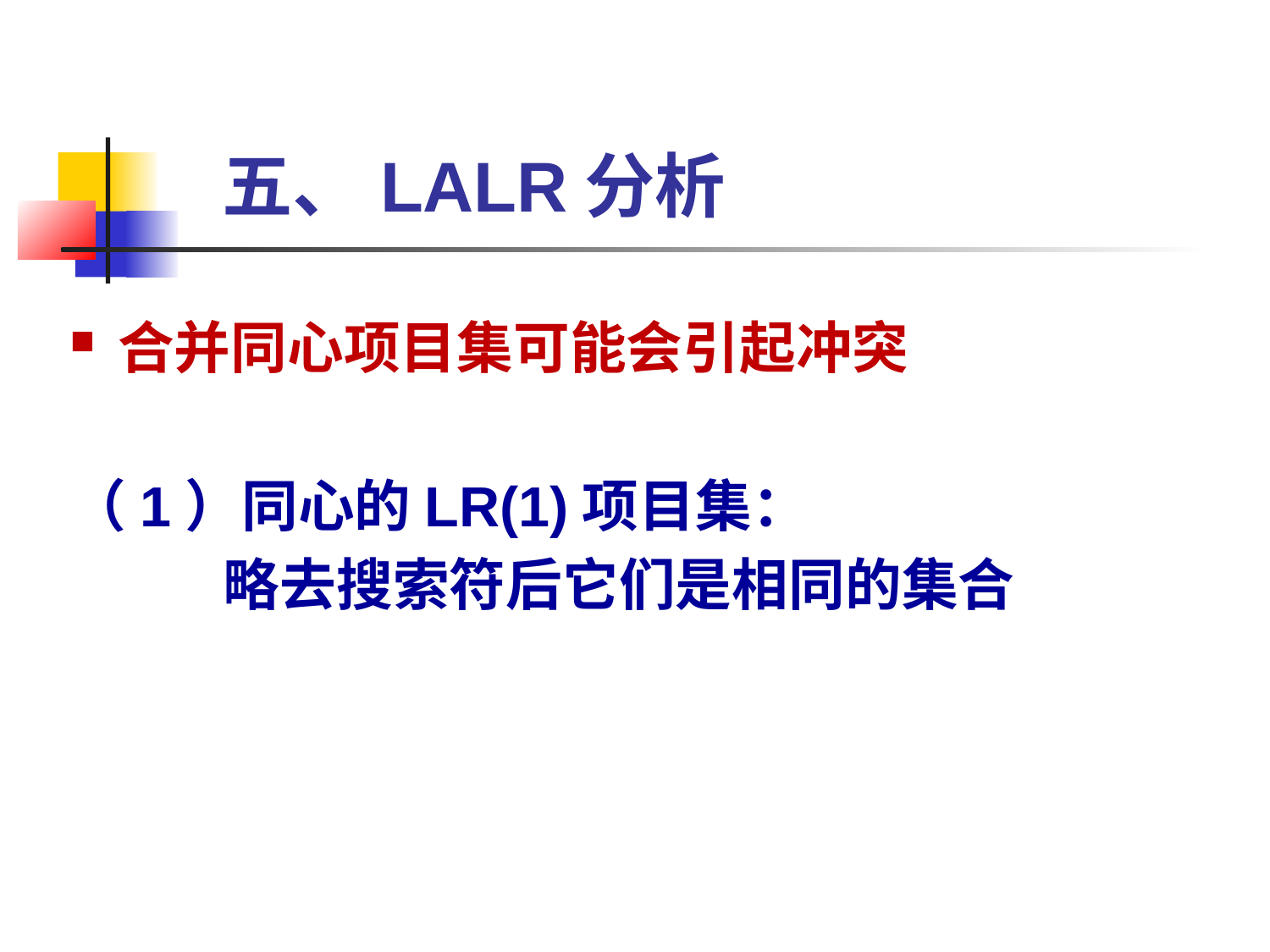

五、LALR分析
合并同心项目集可能会引起冲突

（1）同心的LR(1)项目集：
	 略去搜索符后它们是相同的集合